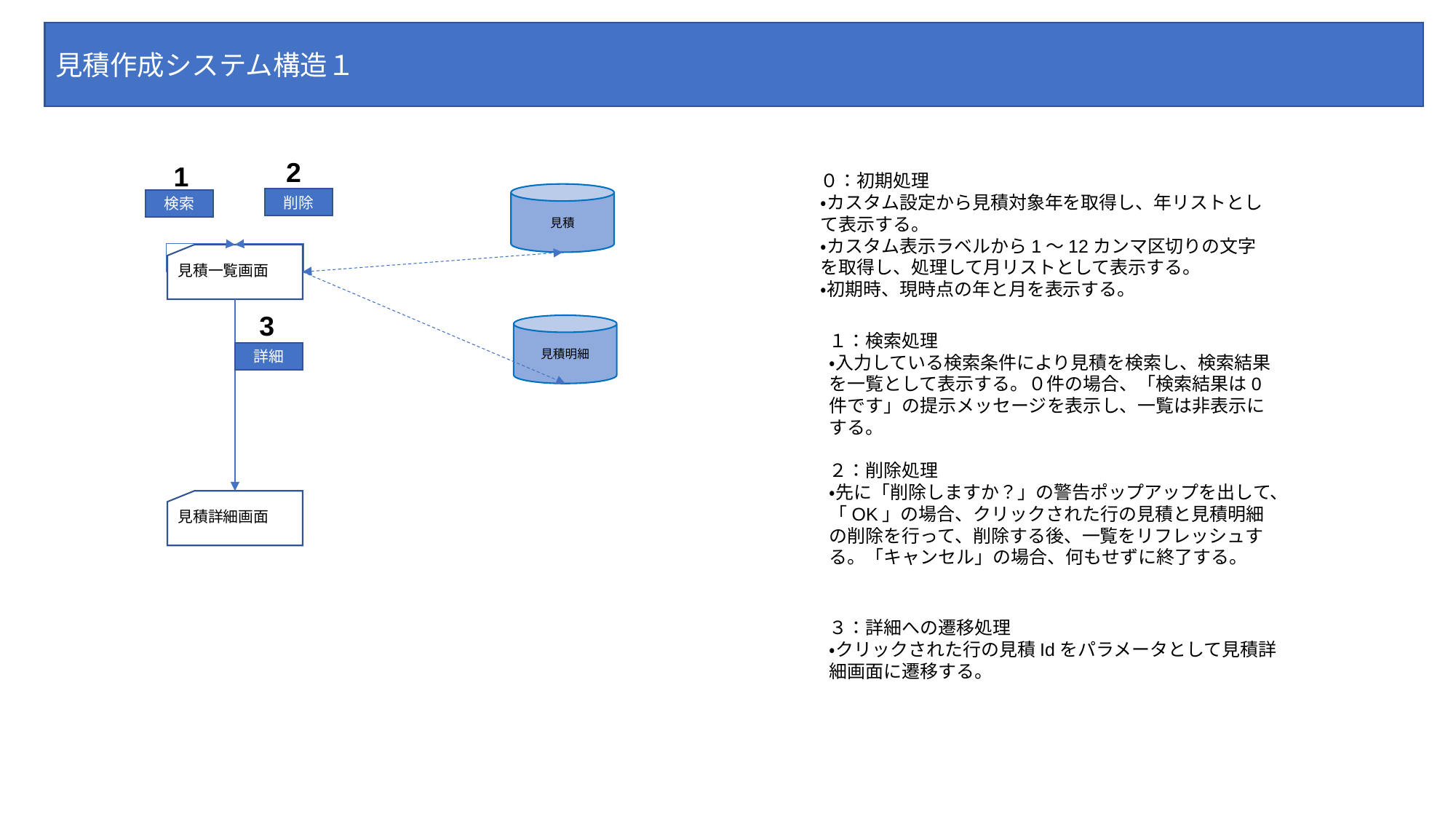

見積作成システム構造１

2
０：初期処理
・カスタム設定から見積対象年を取得し、年リストとして表示する。
・カスタム表示ラベルから1～12カンマ区切りの文字を取得し、処理して月リストとして表示する。
・初期時、現時点の年と月を表示する。
1
見積
削除
検索
見積一覧画面
3
見積明細
１：検索処理
・入力している検索条件により見積を検索し、検索結果を一覧として表示する。０件の場合、「検索結果は0件です」の提示メッセージを表示し、一覧は非表示にする。
詳細
２：削除処理
・先に「削除しますか？」の警告ポップアップを出して、「OK」の場合、クリックされた行の見積と見積明細の削除を行って、削除する後、一覧をリフレッシュする。「キャンセル」の場合、何もせずに終了する。
見積詳細画面
３：詳細への遷移処理
・クリックされた行の見積Idをパラメータとして見積詳細画面に遷移する。